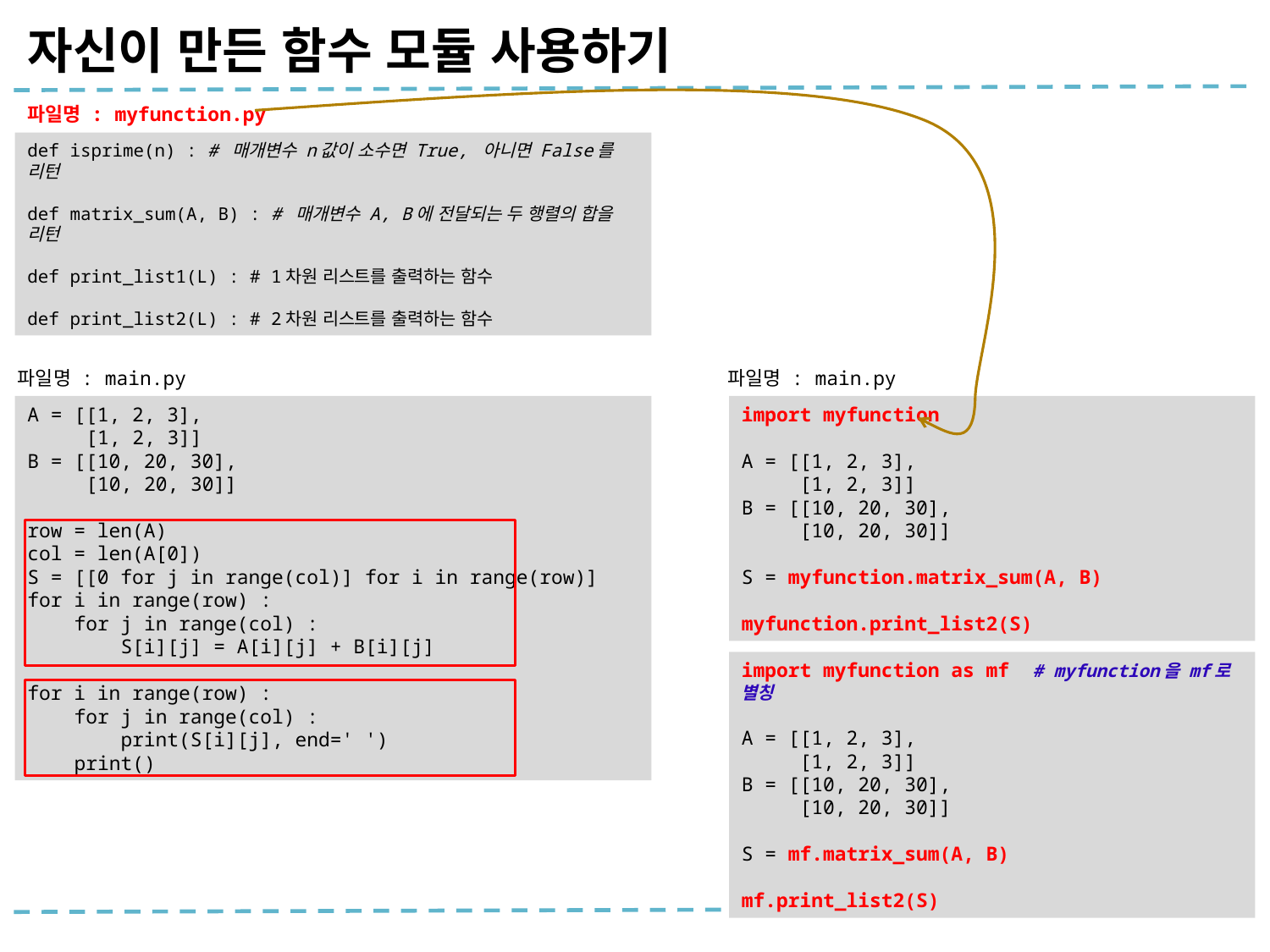

# 자신이 만든 함수 모듈 사용하기

파일명 : myfunction.py
def isprime(n) : # 매개변수 n값이 소수면 True, 아니면 False를 리턴

def matrix_sum(A, B) : # 매개변수 A, B에 전달되는 두 행렬의 합을 리턴

def print_list1(L) : # 1차원 리스트를 출력하는 함수

def print_list2(L) : # 2차원 리스트를 출력하는 함수
파일명 : main.py
파일명 : main.py
A = [[1, 2, 3],
     [1, 2, 3]]
B = [[10, 20, 30],
     [10, 20, 30]]

row = len(A)
col = len(A[0])
S = [[0 for j in range(col)] for i in range(row)]
for i in range(row) :
    for j in range(col) :
        S[i][j] = A[i][j] + B[i][j]

for i in range(row) :
    for j in range(col) :
        print(S[i][j], end=' ')
    print()
import myfunction

A = [[1, 2, 3],
     [1, 2, 3]]
B = [[10, 20, 30],
     [10, 20, 30]]

S = myfunction.matrix_sum(A, B)

myfunction.print_list2(S)

import myfunction as mf  # myfunction을 mf로 별칭

A = [[1, 2, 3],
     [1, 2, 3]]
B = [[10, 20, 30],
     [10, 20, 30]]

S = mf.matrix_sum(A, B)

mf.print_list2(S)